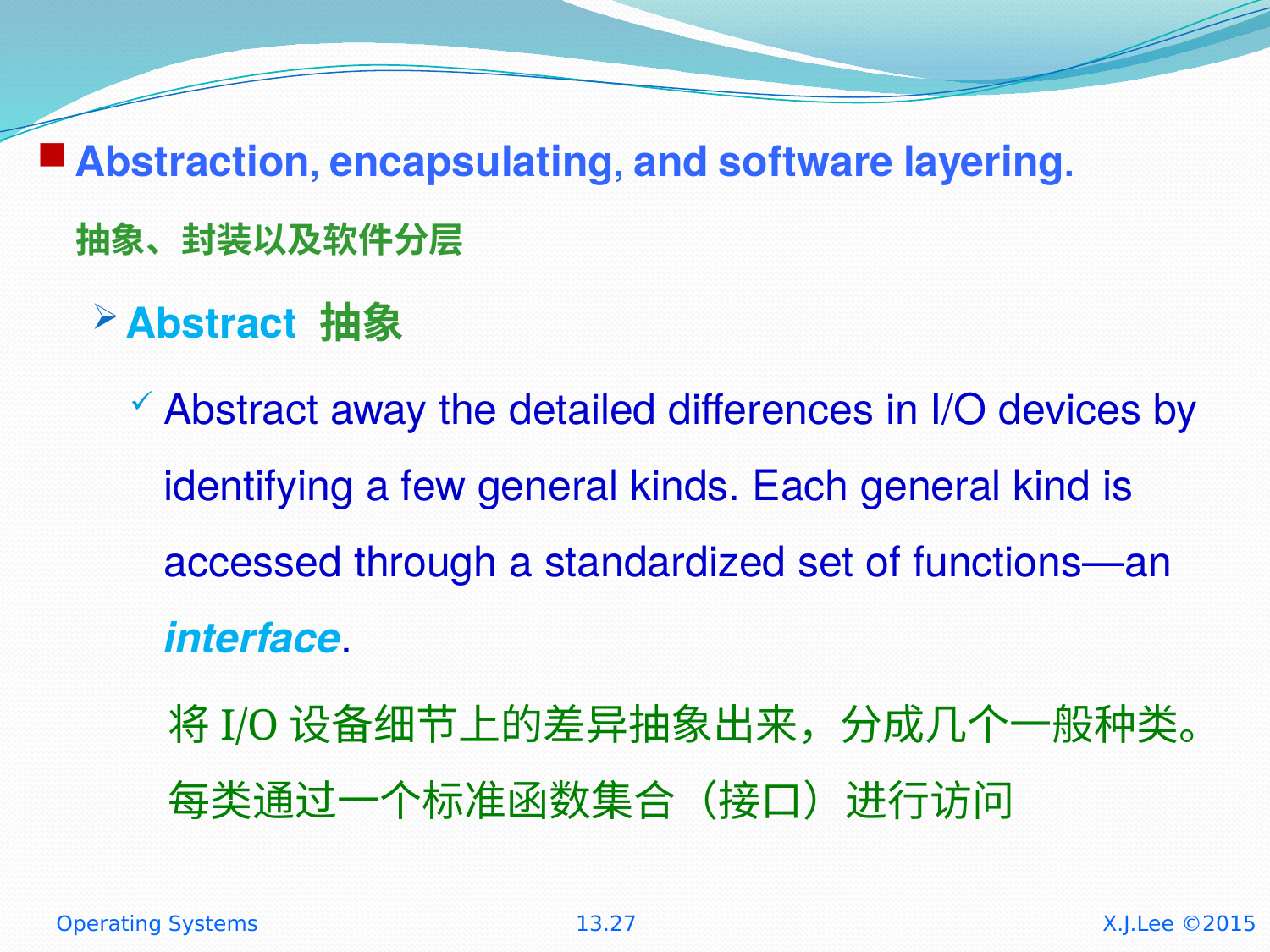

Abstraction, encapsulating, and software layering.
     抽象、封装以及软件分层
Abstract 抽象
Abstract away the detailed differences in I/O devices by identifying a few general kinds. Each general kind is accessed through a standardized set of functions—an interface.
将I/O设备细节上的差异抽象出来，分成几个一般种类。每类通过一个标准函数集合（接口）进行访问
Operating Systems
13.27
X.J.Lee ©2015